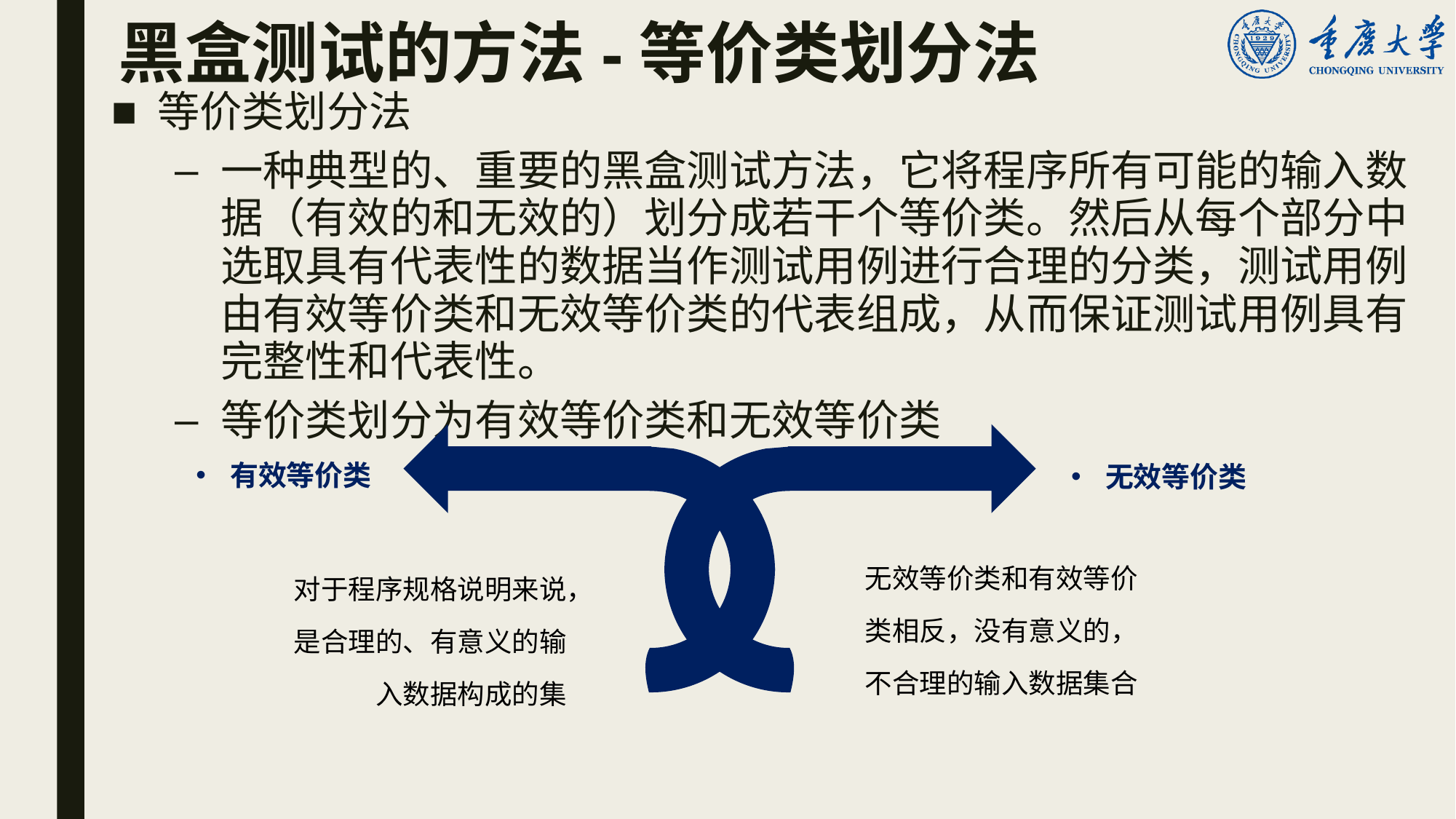

# 黑盒测试的方法-等价类划分法
等价类划分法
一种典型的、重要的黑盒测试方法，它将程序所有可能的输入数据（有效的和无效的）划分成若干个等价类。然后从每个部分中选取具有代表性的数据当作测试用例进行合理的分类，测试用例由有效等价类和无效等价类的代表组成，从而保证测试用例具有完整性和代表性。
等价类划分为有效等价类和无效等价类
有效等价类
无效等价类

无效等价类和有效等价类相反，没有意义的，不合理的输入数据集合
对于程序规格说明来说，是合理的、有意义的输入数据构成的集